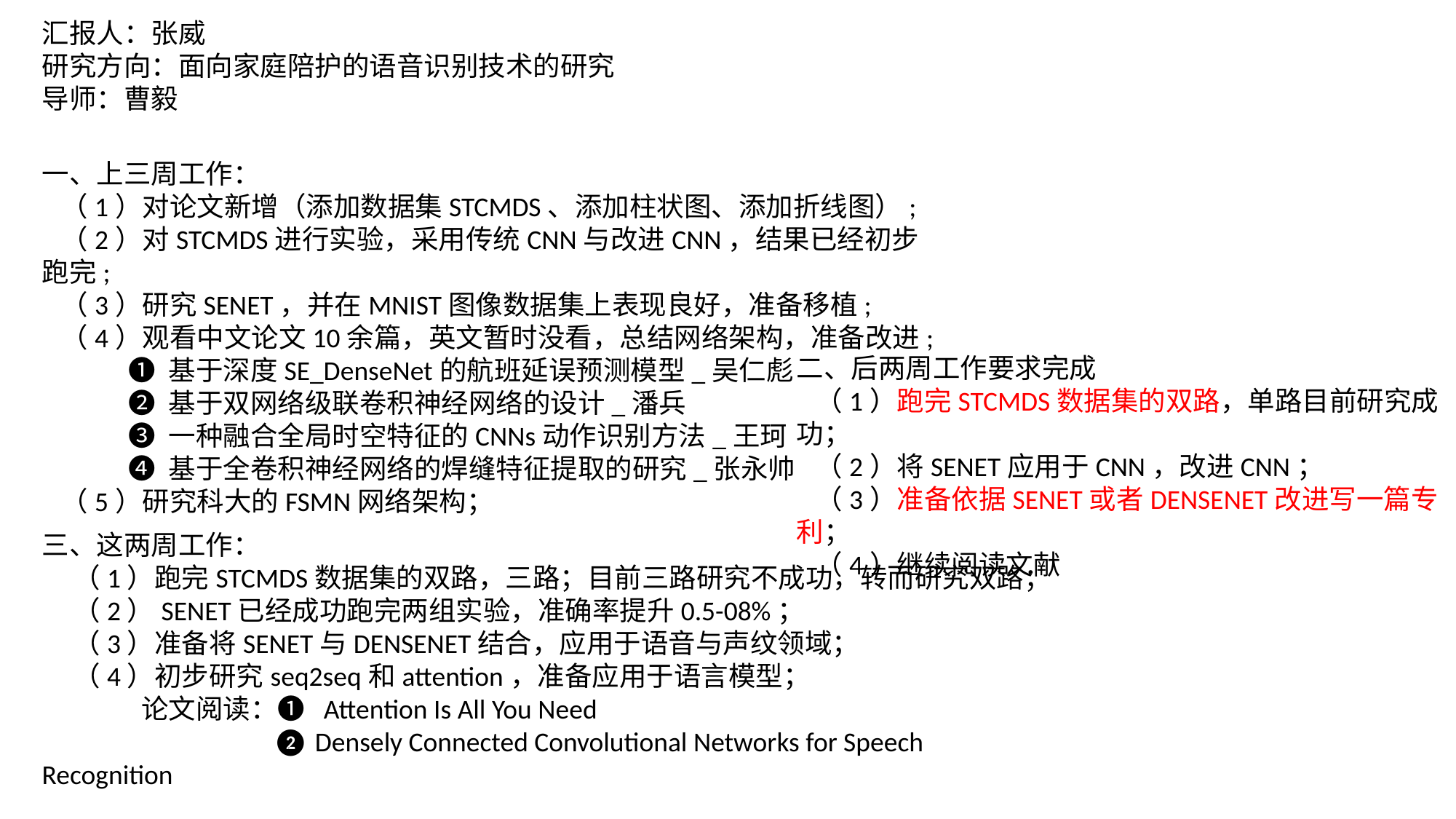

汇报人：张威
研究方向：面向家庭陪护的语音识别技术的研究
导师：曹毅
一、上三周工作：
  （1）对论文新增（添加数据集STCMDS、添加柱状图、添加折线图）;
  （2）对STCMDS进行实验，采用传统CNN与改进CNN，结果已经初步跑完;
  （3）研究SENET，并在MNIST图像数据集上表现良好，准备移植;
  （4）观看中文论文10余篇，英文暂时没看，总结网络架构，准备改进;
              ❶ 基于深度SE_DenseNet的航班延误预测模型_吴仁彪
              ❷ 基于双网络级联卷积神经网络的设计_潘兵
              ❸ 一种融合全局时空特征的CNNs动作识别方法_王珂
              ❹ 基于全卷积神经网络的焊缝特征提取的研究_张永帅
  （5）研究科大的FSMN网络架构；
二、后两周工作要求完成
  （1）跑完STCMDS数据集的双路，单路目前研究成功；
  （2）将SENET应用于CNN，改进CNN；
  （3）准备依据SENET或者DENSENET改进写一篇专利；
  （4）继续阅读文献
三、这两周工作：
    （1）跑完STCMDS数据集的双路，三路；目前三路研究不成功，转而研究双路；
    （2）SENET已经成功跑完两组实验，准确率提升0.5-08%；
    （3）准备将SENET与DENSENET结合，应用于语音与声纹领域；
    （4）初步研究seq2seq和attention，准备应用于语言模型；
               论文阅读：❶  Attention Is All You Need
		  ❷ Densely Connected Convolutional Networks for Speech Recognition